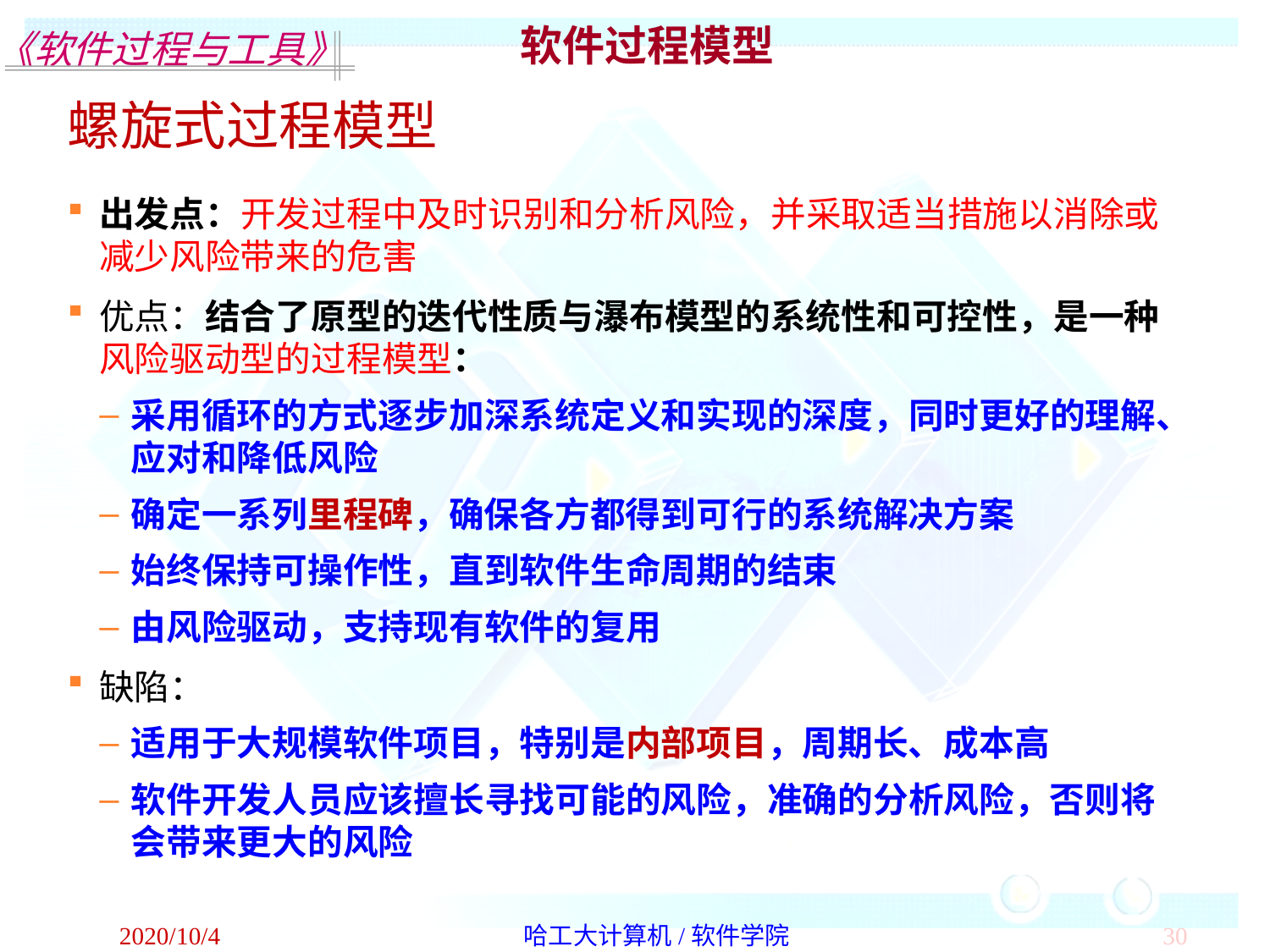

软件过程模型
螺旋式过程模型
出发点：开发过程中及时识别和分析风险，并采取适当措施以消除或减少风险带来的危害
优点：结合了原型的迭代性质与瀑布模型的系统性和可控性，是一种风险驱动型的过程模型：
采用循环的方式逐步加深系统定义和实现的深度，同时更好的理解、应对和降低风险
确定一系列里程碑，确保各方都得到可行的系统解决方案
始终保持可操作性，直到软件生命周期的结束
由风险驱动，支持现有软件的复用
缺陷：
适用于大规模软件项目，特别是内部项目，周期长、成本高
软件开发人员应该擅长寻找可能的风险，准确的分析风险，否则将会带来更大的风险